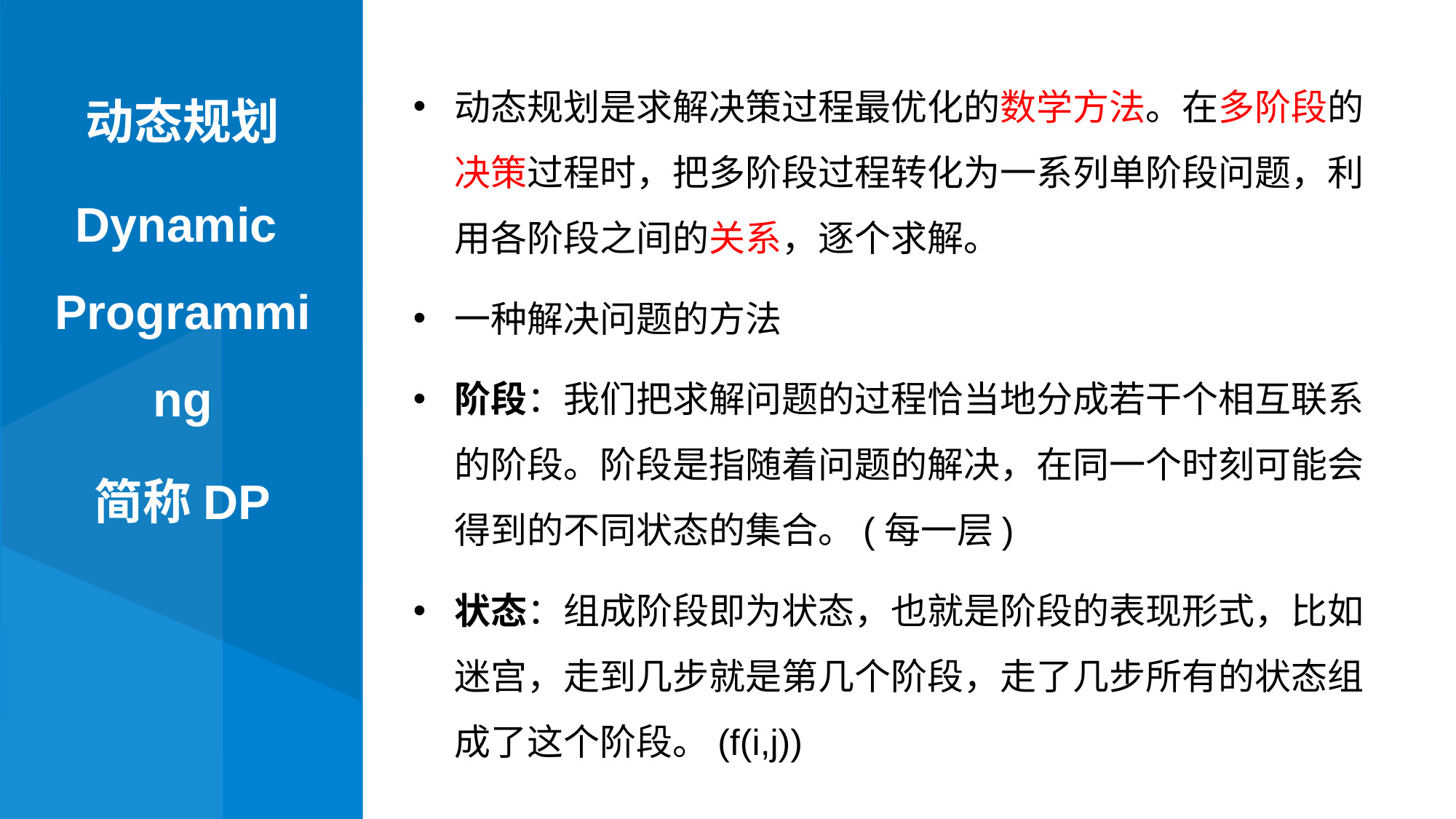

动态规划
Dynamic  Programming
简称DP
动态规划是求解决策过程最优化的数学方法。在多阶段的决策过程时，把多阶段过程转化为一系列单阶段问题，利用各阶段之间的关系，逐个求解。
一种解决问题的方法
阶段：我们把求解问题的过程恰当地分成若干个相互联系的阶段。阶段是指随着问题的解决，在同一个时刻可能会得到的不同状态的集合。(每一层)
状态：组成阶段即为状态，也就是阶段的表现形式，比如迷宫，走到几步就是第几个阶段，走了几步所有的状态组成了这个阶段。(f(i,j))